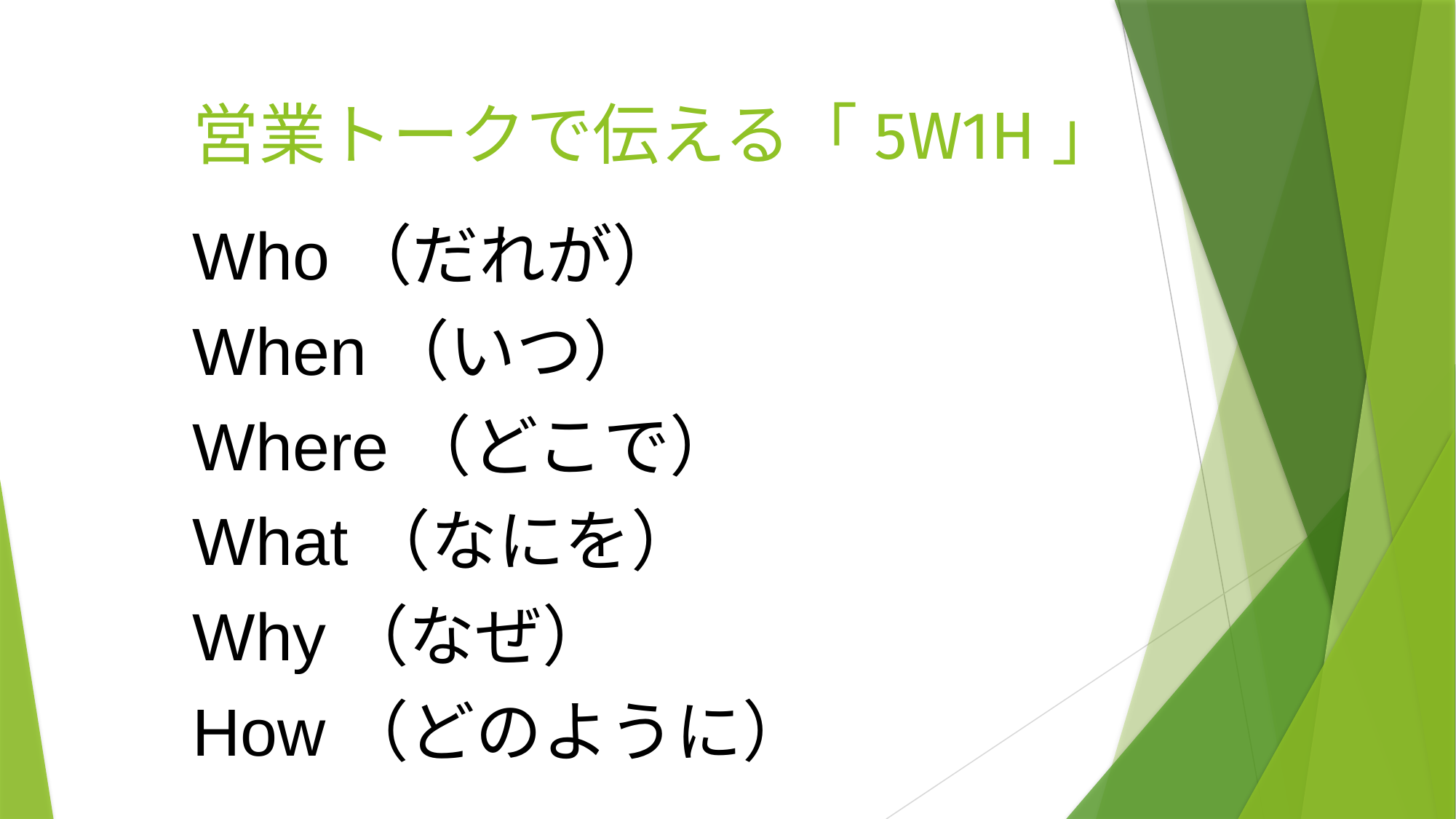

# 営業トークで伝える「5W1H」
Who（だれが）
When（いつ）
Where（どこで）
What（なにを）
Why（なぜ）
How（どのように）